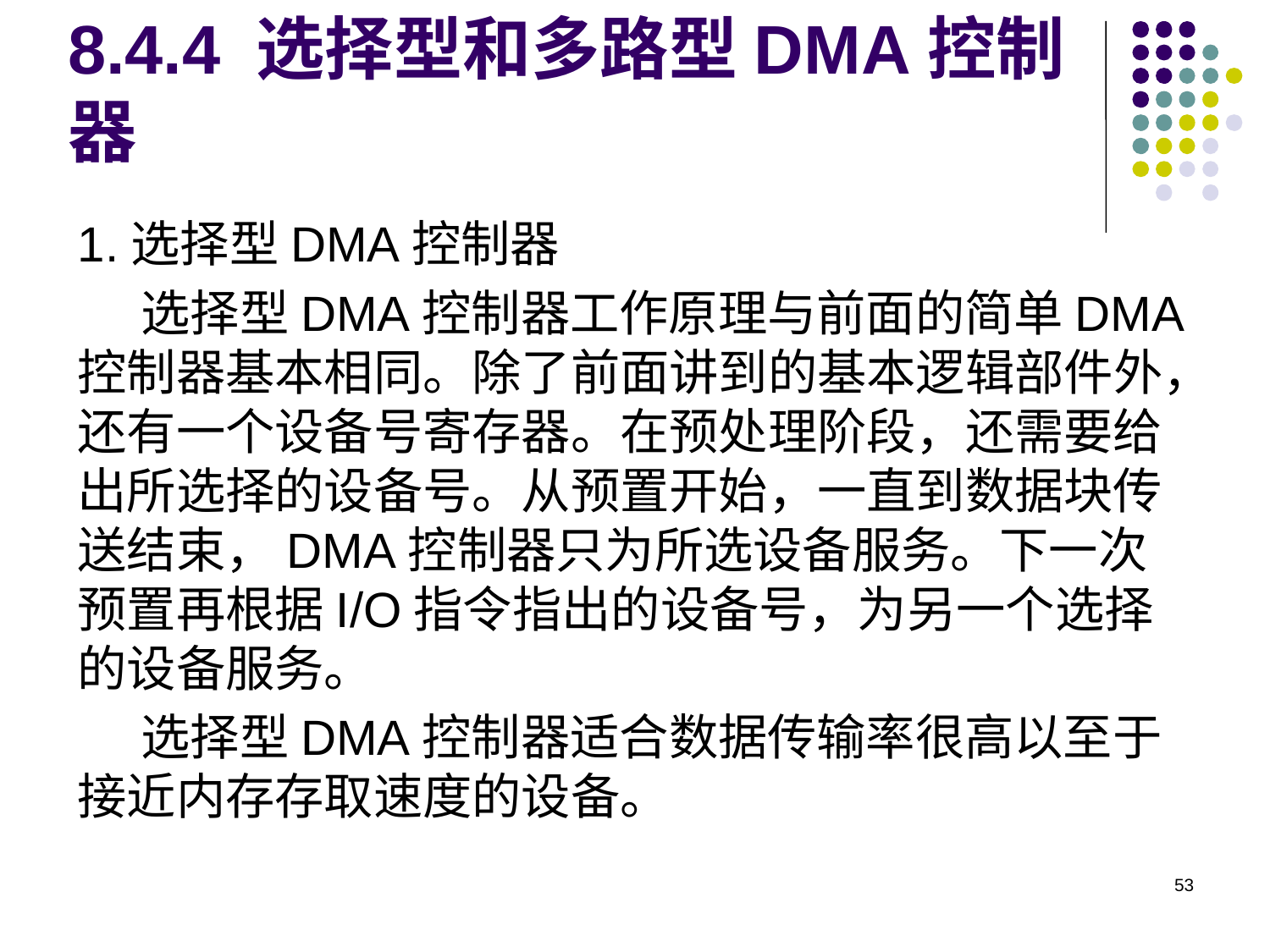

# 8.4.4 选择型和多路型DMA控制器
1.选择型DMA控制器
选择型DMA控制器工作原理与前面的简单DMA控制器基本相同。除了前面讲到的基本逻辑部件外，还有一个设备号寄存器。在预处理阶段，还需要给出所选择的设备号。从预置开始，一直到数据块传送结束，DMA控制器只为所选设备服务。下一次预置再根据I/O指令指出的设备号，为另一个选择的设备服务。
选择型DMA控制器适合数据传输率很高以至于接近内存存取速度的设备。
53